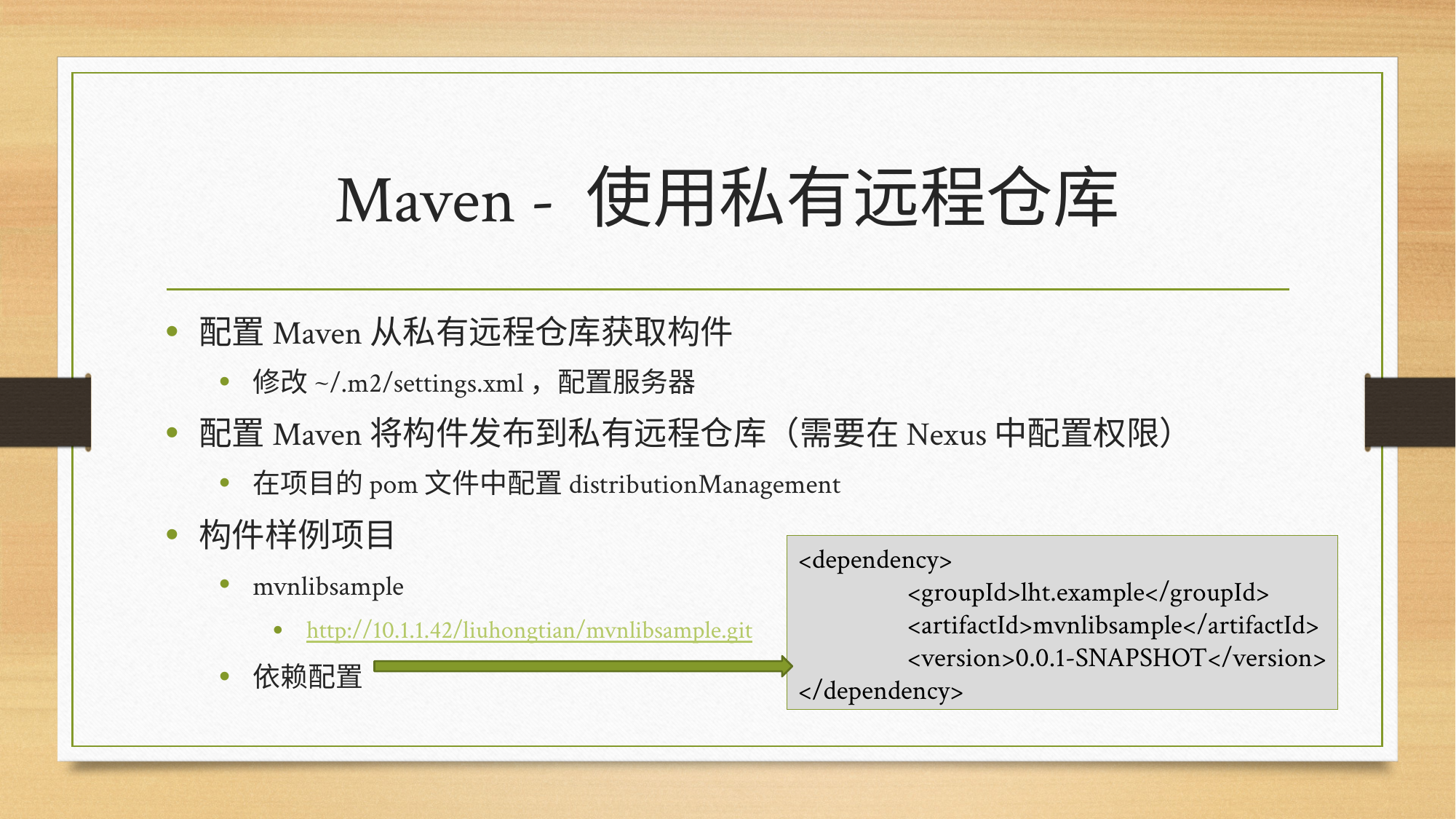

# Maven - 使用私有远程仓库
配置Maven从私有远程仓库获取构件
修改~/.m2/settings.xml，配置服务器
配置Maven将构件发布到私有远程仓库（需要在Nexus中配置权限）
在项目的pom文件中配置distributionManagement
构件样例项目
mvnlibsample
http://10.1.1.42/liuhongtian/mvnlibsample.git
依赖配置

<dependency>
	<groupId>lht.example</groupId>
	<artifactId>mvnlibsample</artifactId>
	<version>0.0.1-SNAPSHOT</version>
</dependency>